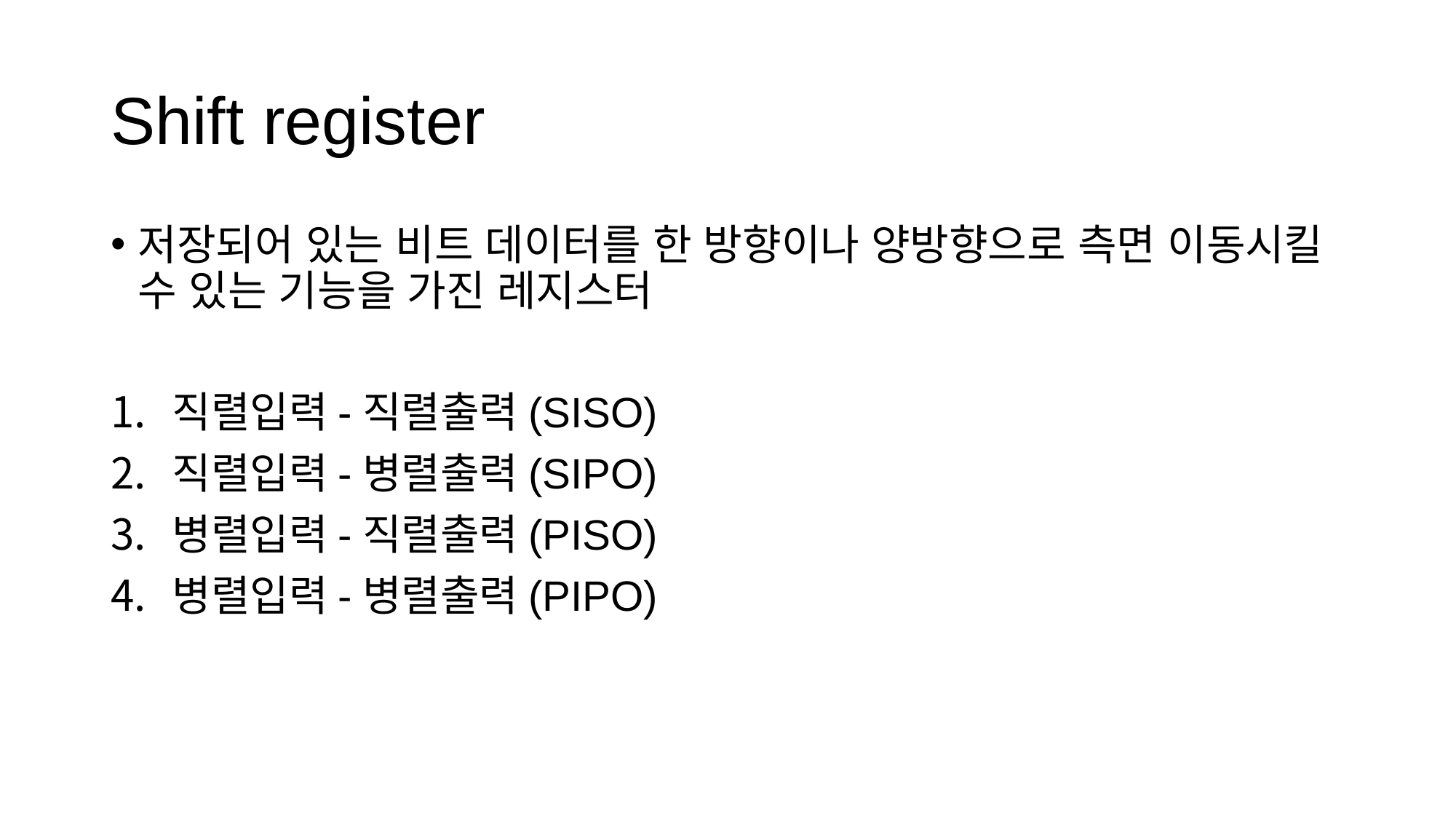

# Shift register
저장되어 있는 비트 데이터를 한 방향이나 양방향으로 측면 이동시킬 수 있는 기능을 가진 레지스터

직렬입력-직렬출력(SISO)
직렬입력-병렬출력(SIPO)
병렬입력-직렬출력(PISO)
병렬입력-병렬출력(PIPO)